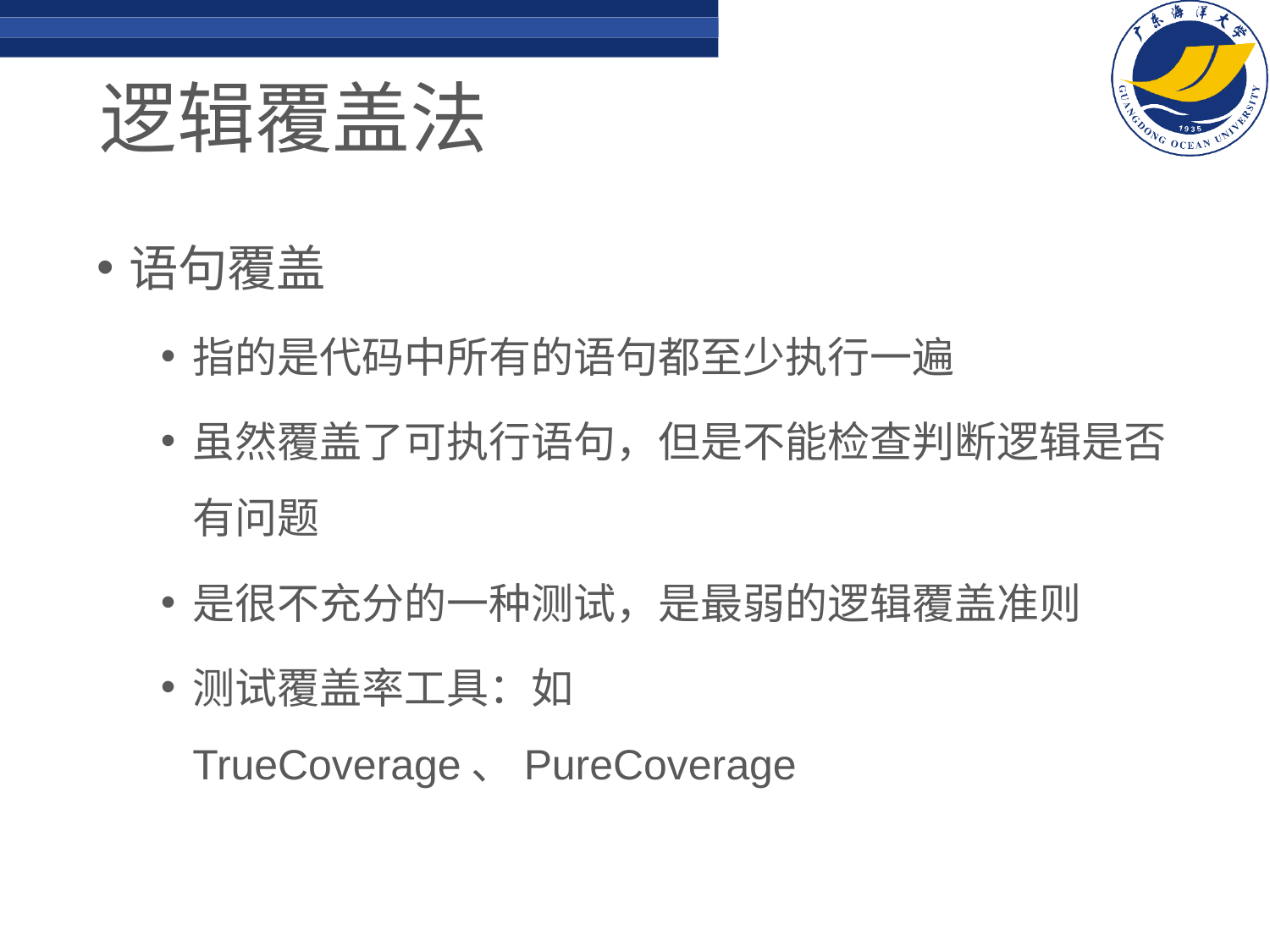

# 逻辑覆盖法
语句覆盖
指的是代码中所有的语句都至少执行一遍
虽然覆盖了可执行语句，但是不能检查判断逻辑是否有问题
是很不充分的一种测试，是最弱的逻辑覆盖准则
测试覆盖率工具：如TrueCoverage、PureCoverage